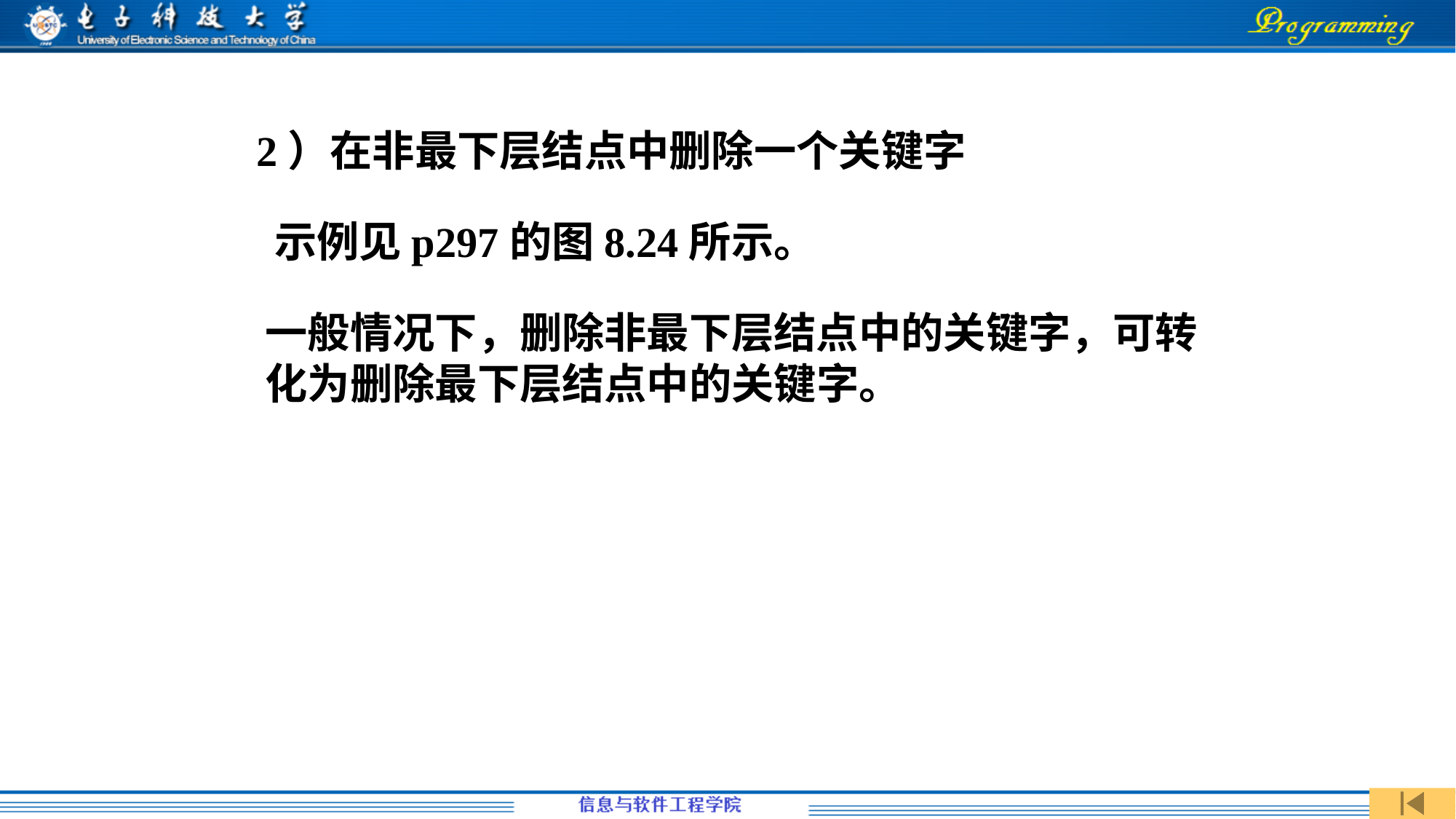

2）在非最下层结点中删除一个关键字
示例见p297的图8.24所示。
一般情况下，删除非最下层结点中的关键字，可转化为删除最下层结点中的关键字。